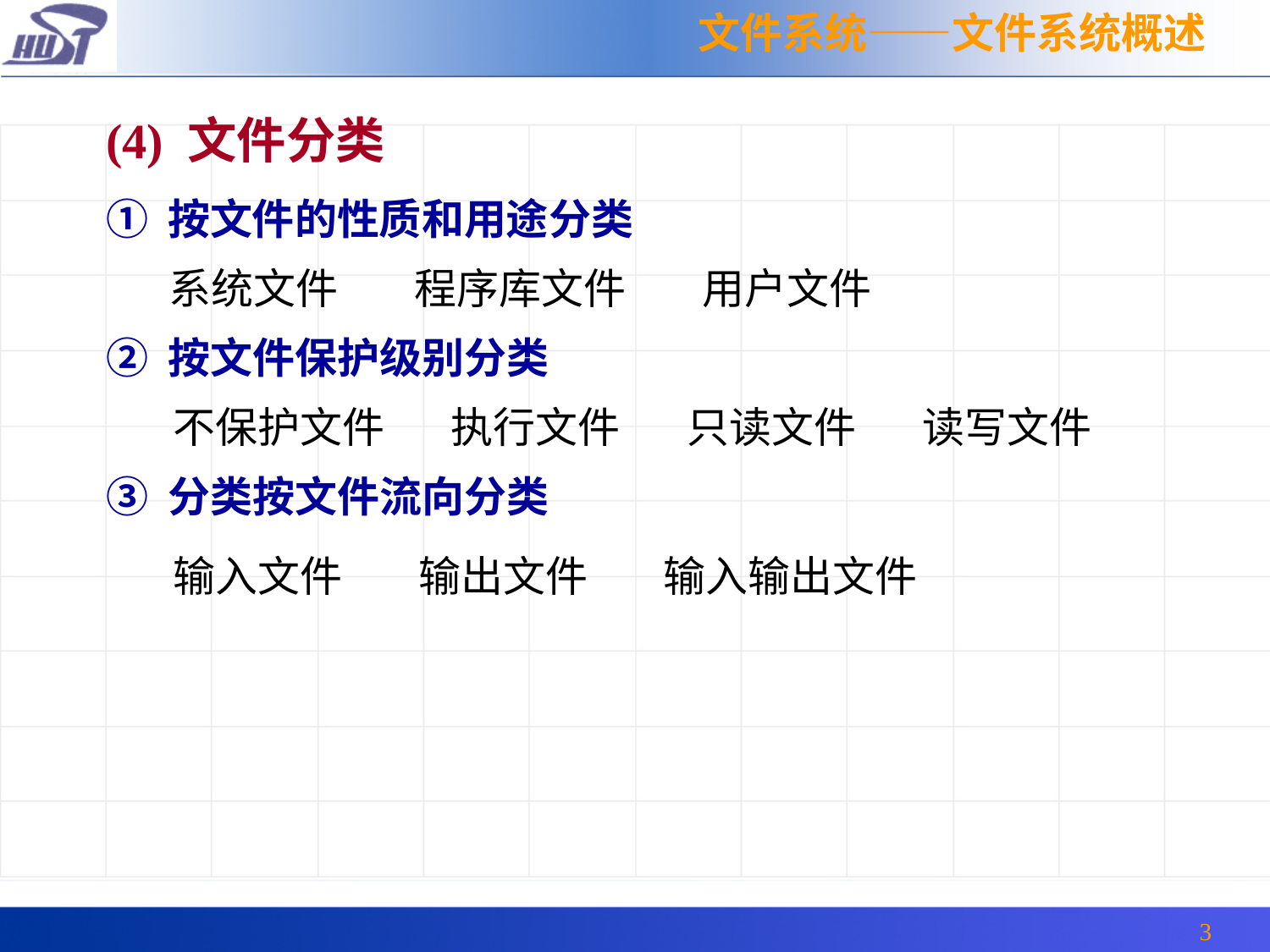

文件系统——文件系统概述
(4) 文件分类
① 按文件的性质和用途分类
       系统文件        程序库文件        用户文件
② 按文件保护级别分类
      不保护文件       执行文件       只读文件       读写文件
③ 分类按文件流向分类
      输入文件        输出文件        输入输出文件
3